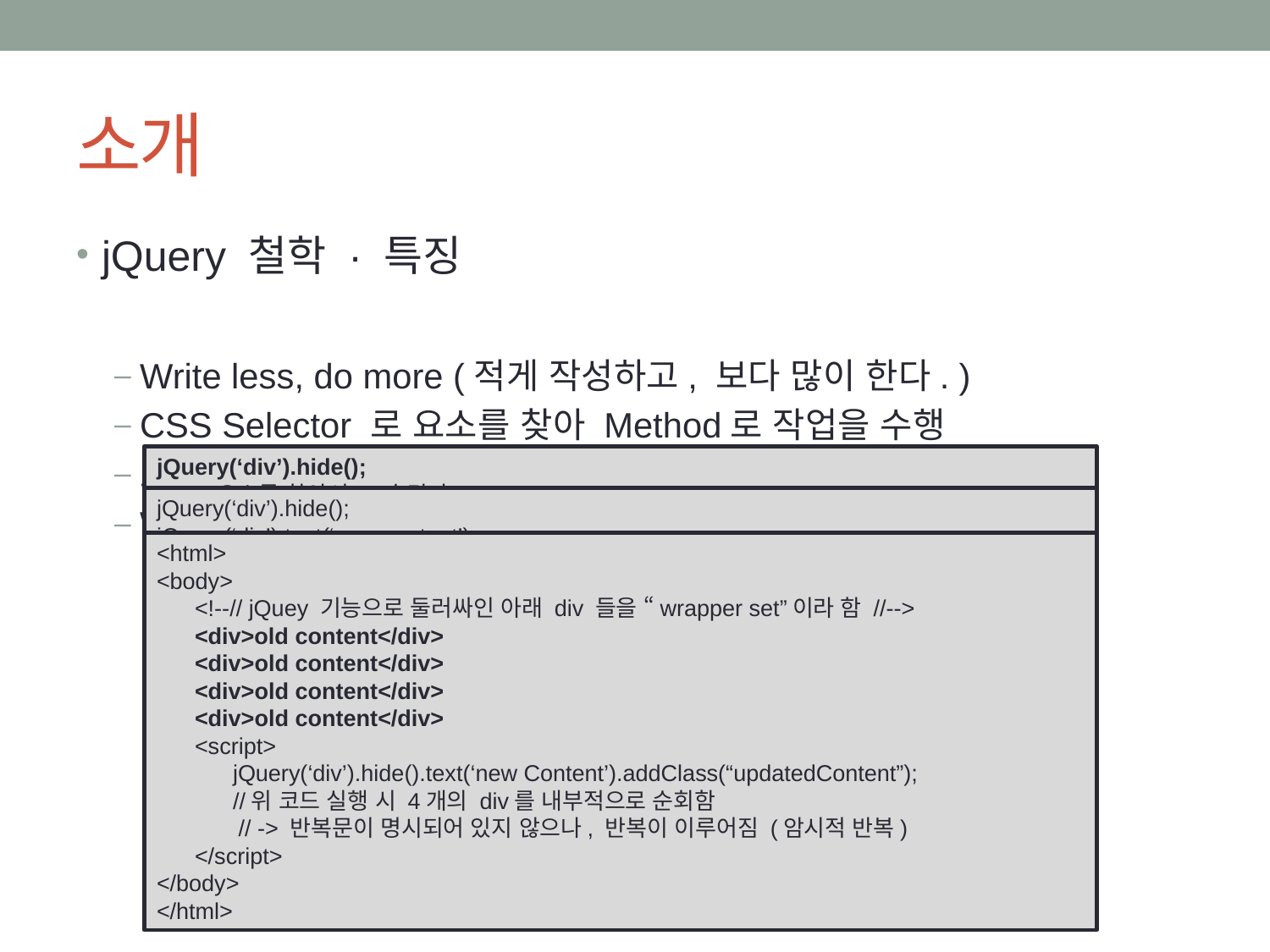

# 소개
jQuery 철학 · 특징

Write less, do more (적게 작성하고, 보다 많이 한다. )
CSS Selector 로 요소를 찾아 Method로 작업을 수행
요소의 집합에 대해 여러 Method를 chain으로 연결
Wrapper와 암시적 반복 사용
jQuery(‘div’).hide();
// div 요소를 찾아서 > 숨긴다

jQuery(‘div’).text(‘new content’);
// div 요소를 찾아서 > 내부 텍스트를 바꾼다
jQuery(‘div’).hide();
jQuery(‘div’).text(‘new content’);
jQuery(‘div’).addClass(‘updatedContent’);

chain

jQuery(‘div’).hide().text(‘new content’).addClass(‘updatedContent’);
<html>
<body>
      <!--// jQuey 기능으로 둘러싸인 아래 div 들을 “wrapper set”이라 함 //-->
      <div>old content</div>
      <div>old content</div>
      <div>old content</div>
      <div>old content</div>
      <script>
            jQuery(‘div’).hide().text(‘new Content’).addClass(“updatedContent”);
            //위 코드 실행 시 4개의 div를 내부적으로 순회함
            // -> 반복문이 명시되어 있지 않으나, 반복이 이루어짐 (암시적 반복)
      </script>
</body>
</html>